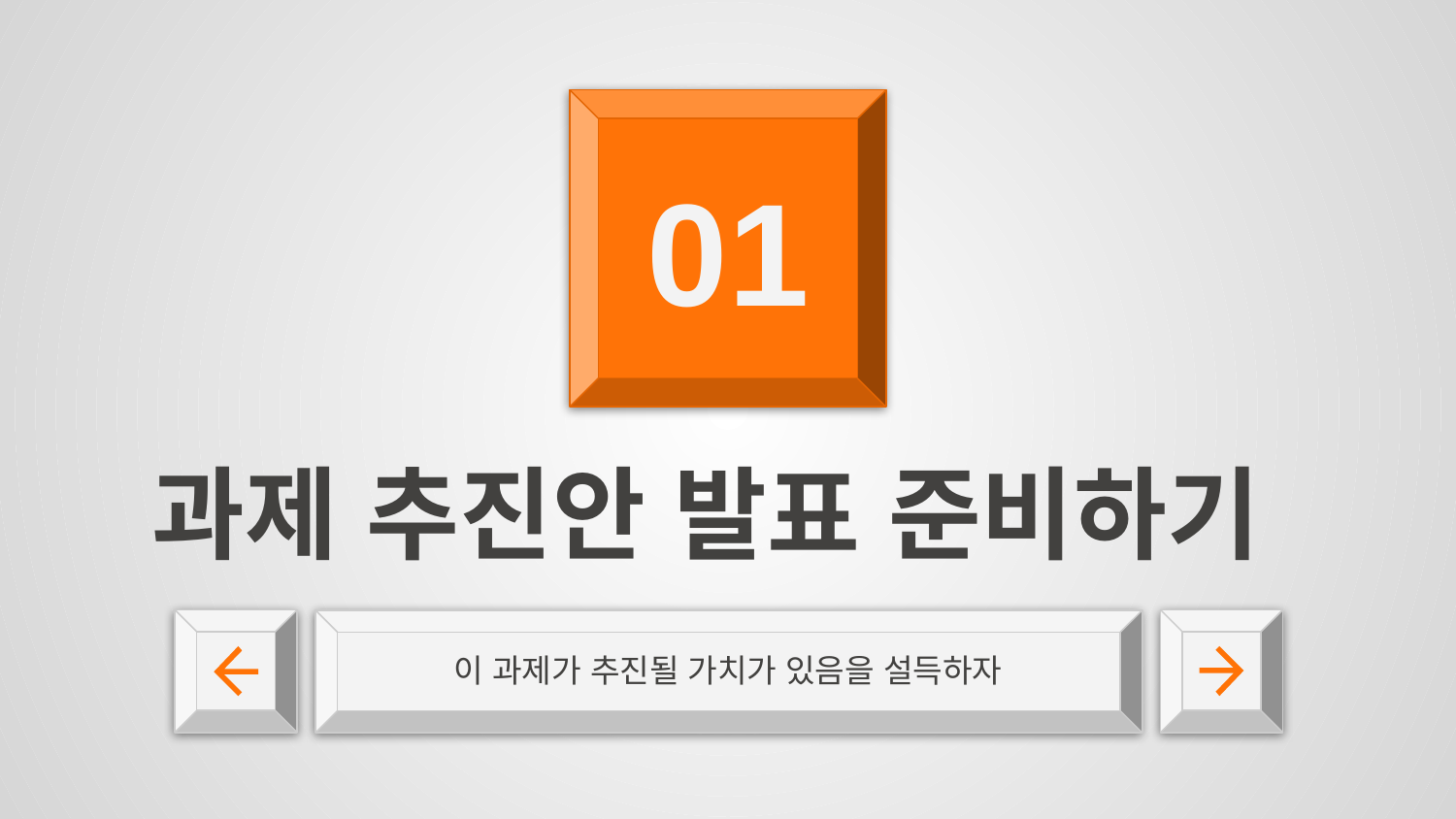

01
# 과제 추진안 발표 준비하기

이 과제가 추진될 가치가 있음을 설득하자